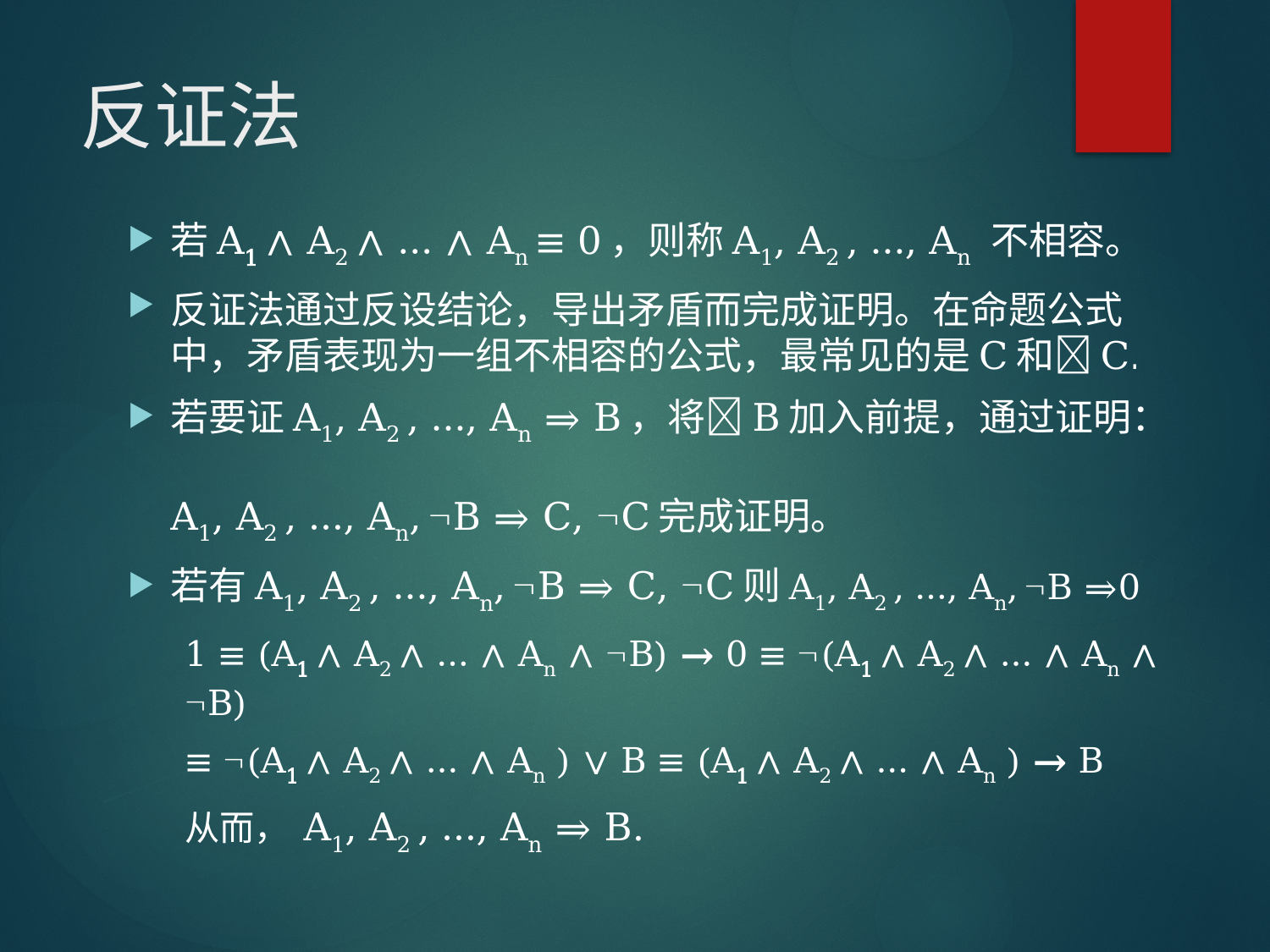

# 反证法
若A1 ∧ A2 ∧ … ∧ An ≡ 0，则称A1, A2 , …, An 不相容。
反证法通过反设结论，导出矛盾而完成证明。在命题公式中，矛盾表现为一组不相容的公式，最常见的是C和¬C.
若要证A1, A2 , …, An ⇒ B，将¬B加入前提，通过证明：
A1, A2 , …, An, ¬B ⇒ C, ¬C完成证明。
若有A1, A2 , …, An, ¬B ⇒ C, ¬C则A1, A2 , …, An, ¬B ⇒0
1 ≡ (A1 ∧ A2 ∧ … ∧ An ∧ ¬B) → 0 ≡ ¬(A1 ∧ A2 ∧ … ∧ An ∧ ¬B)
≡ ¬(A1 ∧ A2 ∧ … ∧ An ) ∨ B ≡ (A1 ∧ A2 ∧ … ∧ An ) → B
从而， A1, A2 , …, An ⇒ B.